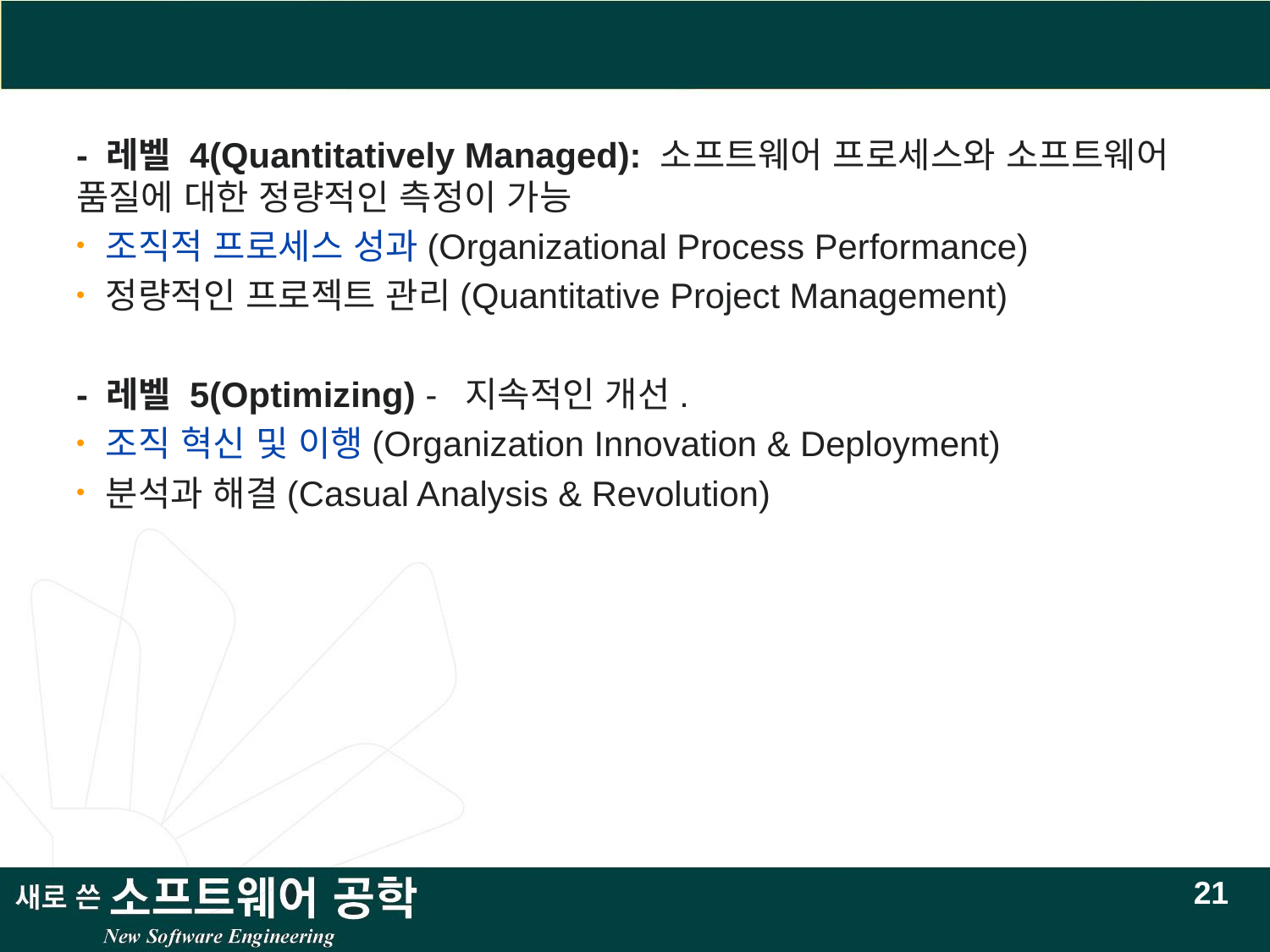

#
- 레벨 4(Quantitatively Managed): 소프트웨어 프로세스와 소프트웨어 품질에 대한 정량적인 측정이 가능
조직적 프로세스 성과(Organizational Process Performance)
정량적인 프로젝트 관리(Quantitative Project Management)

- 레벨 5(Optimizing) -  지속적인 개선.
조직 혁신 및 이행(Organization Innovation & Deployment)
분석과 해결(Casual Analysis & Revolution)

21